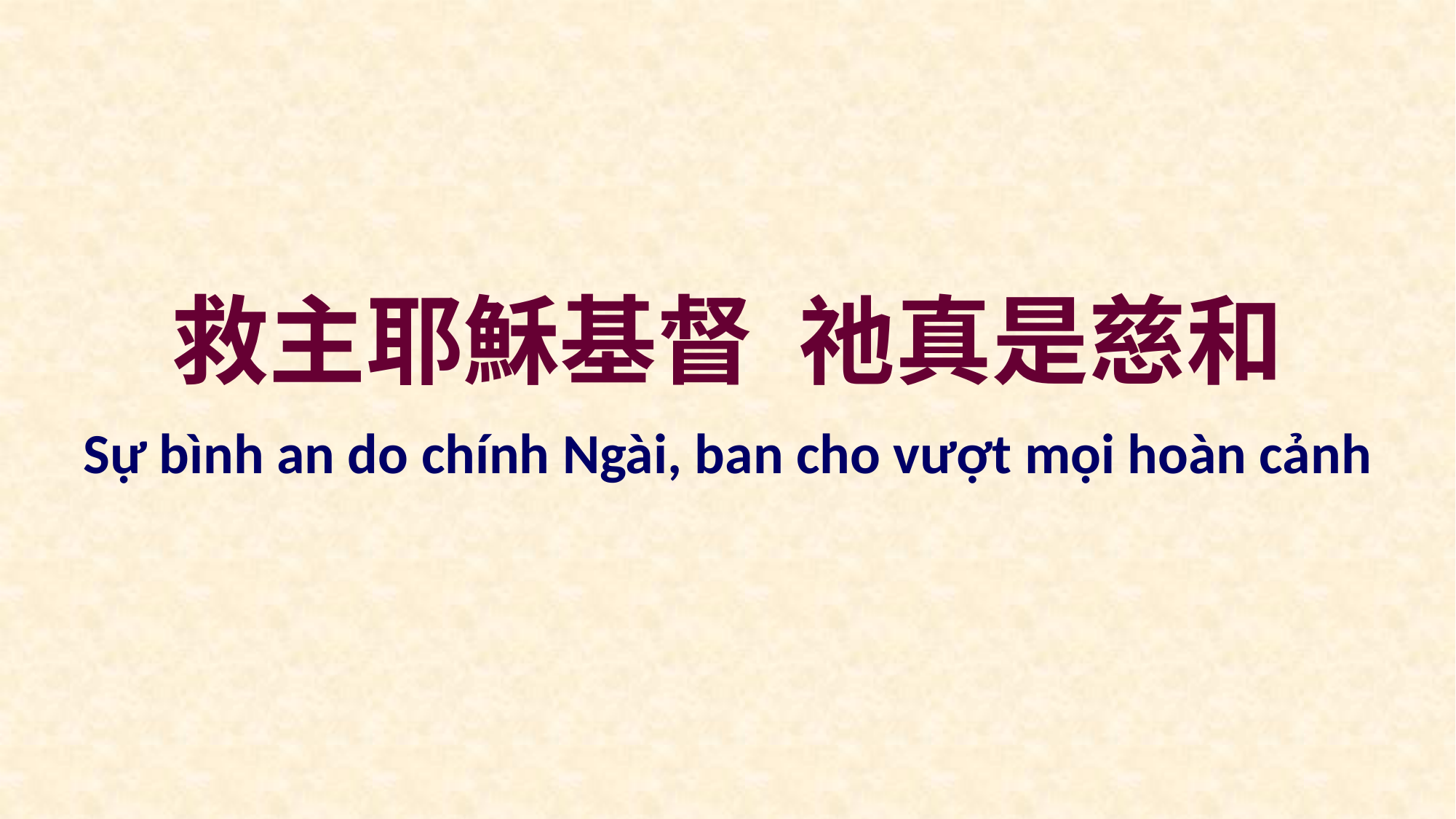

救主耶穌基督  祂真是慈和
Sự bình an do chính Ngài, ban cho vượt mọi hoàn cảnh